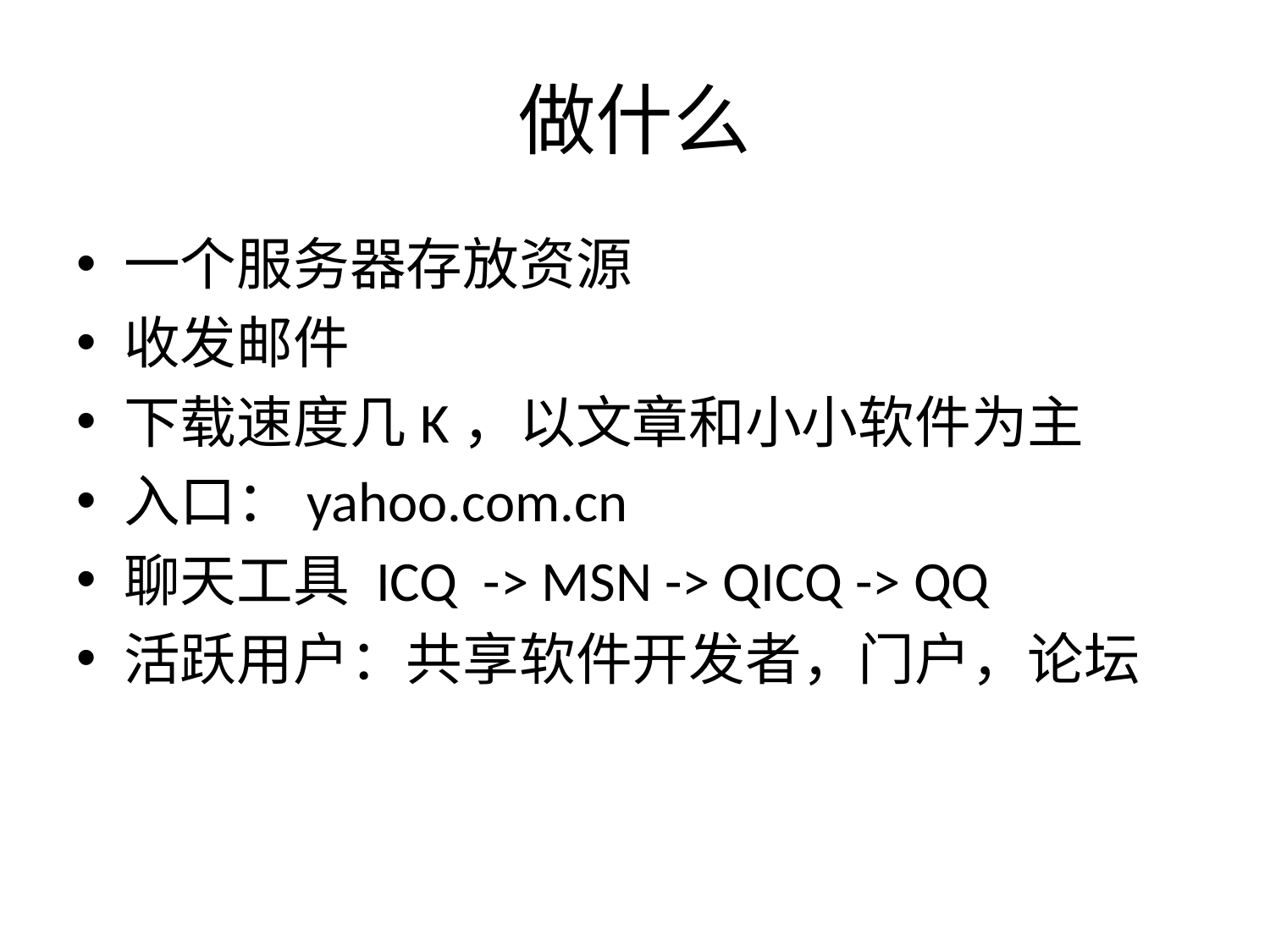

# 做什么
一个服务器存放资源
收发邮件
下载速度几K，以文章和小小软件为主
入口：yahoo.com.cn
聊天工具 ICQ  -> MSN -> QICQ -> QQ
活跃用户：共享软件开发者，门户，论坛